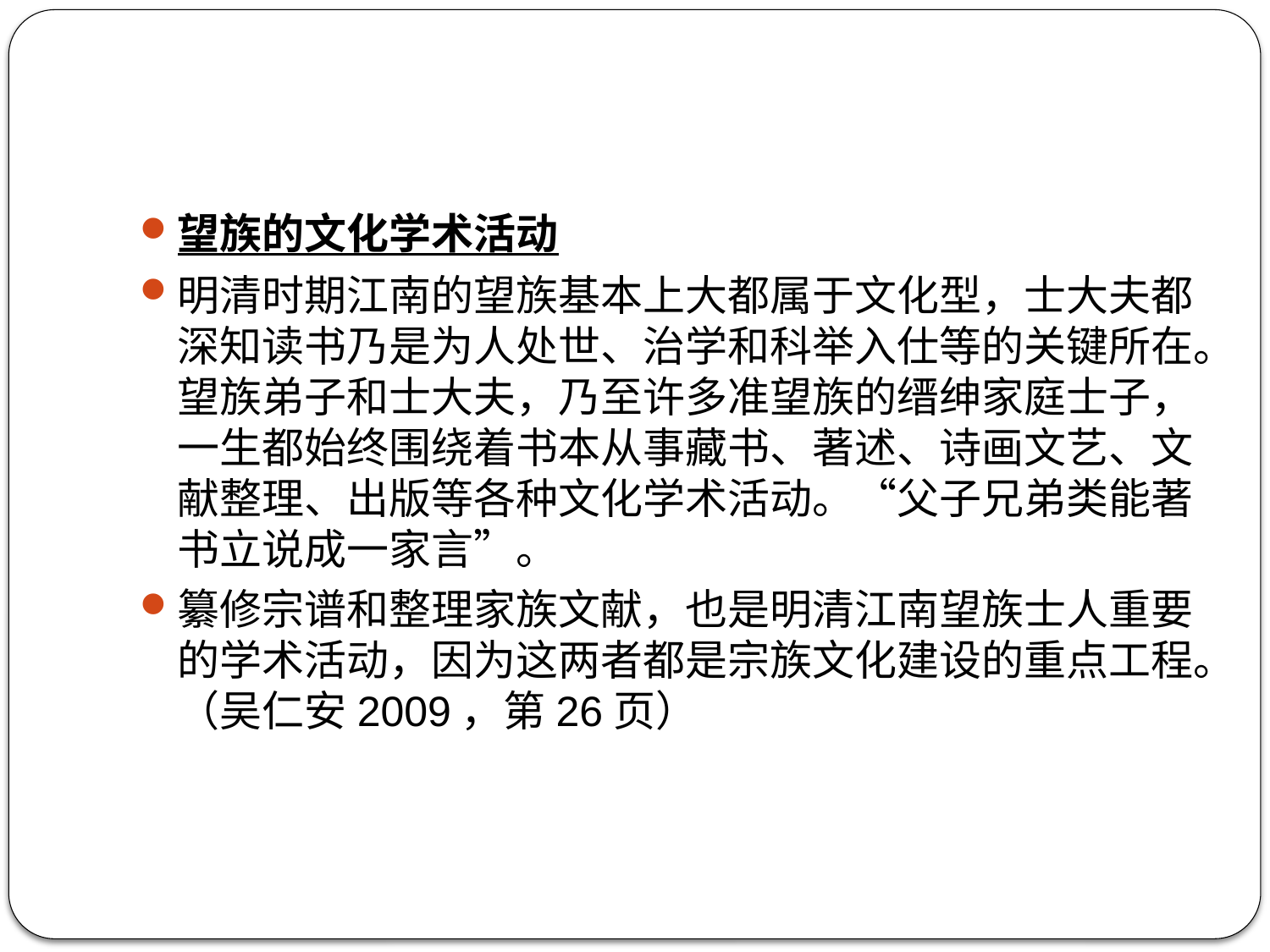

#
望族的文化学术活动
明清时期江南的望族基本上大都属于文化型，士大夫都深知读书乃是为人处世、治学和科举入仕等的关键所在。望族弟子和士大夫，乃至许多准望族的缙绅家庭士子，一生都始终围绕着书本从事藏书、著述、诗画文艺、文献整理、出版等各种文化学术活动。“父子兄弟类能著书立说成一家言”。
纂修宗谱和整理家族文献，也是明清江南望族士人重要的学术活动，因为这两者都是宗族文化建设的重点工程。（吴仁安2009，第26页）